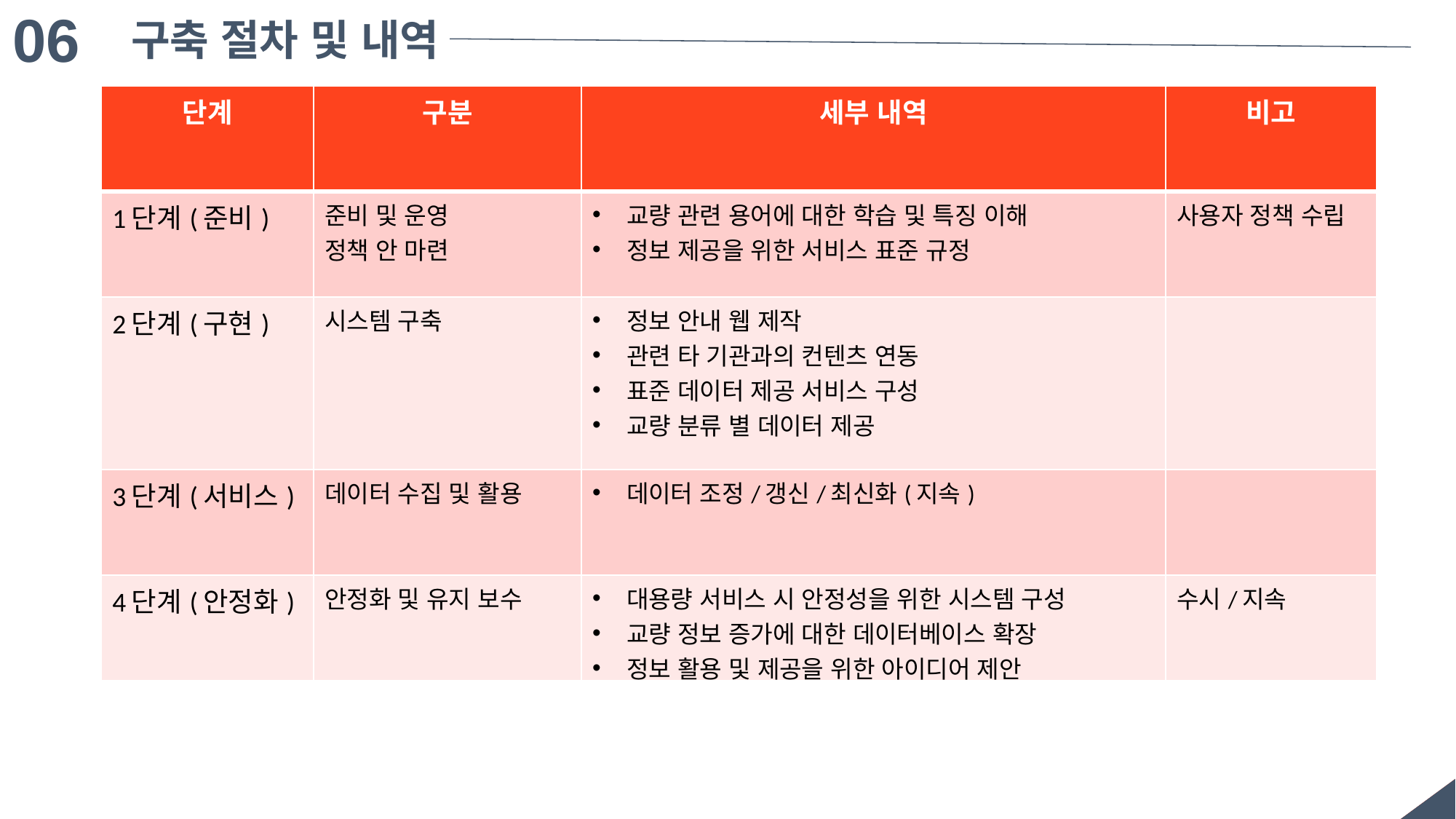

06
구축 절차 및 내역
| 단계 | 구분 | 세부 내역 | 비고 |
| --- | --- | --- | --- |
| 1단계(준비) | 준비 및 운영 정책 안 마련 | 교량 관련 용어에 대한 학습 및 특징 이해 정보 제공을 위한 서비스 표준 규정 | 사용자 정책 수립 |
| 2단계(구현) | 시스템 구축 | 정보 안내 웹 제작 관련 타 기관과의 컨텐츠 연동 표준 데이터 제공 서비스 구성 교량 분류 별 데이터 제공 |  |
| 3단계(서비스) | 데이터 수집 및 활용 | 데이터 조정/갱신/최신화(지속) |  |
| 4단계(안정화) | 안정화 및 유지 보수 | 대용량 서비스 시 안정성을 위한 시스템 구성 교량 정보 증가에 대한 데이터베이스 확장 정보 활용 및 제공을 위한 아이디어 제안 | 수시/지속 |